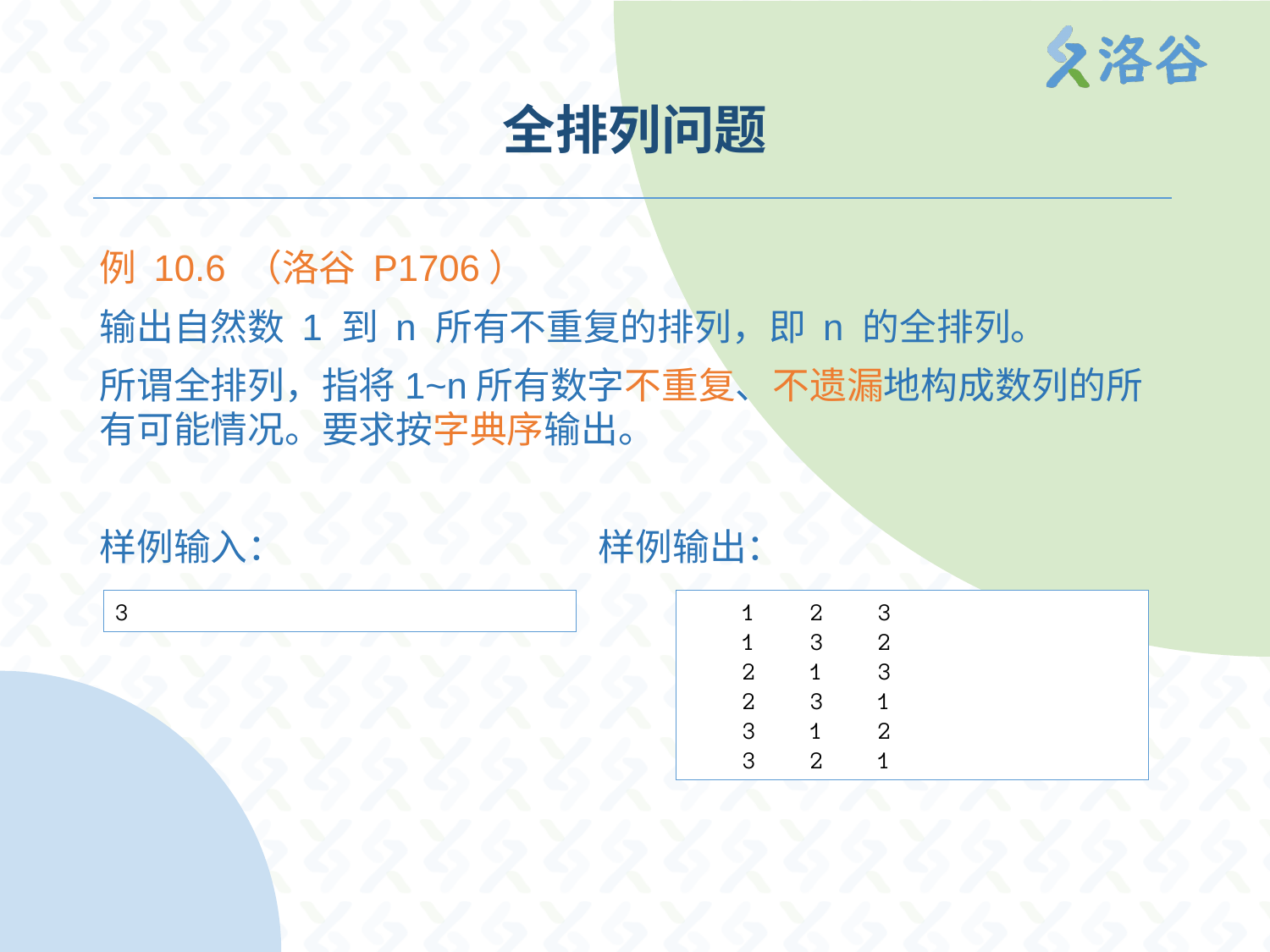

# 全排列问题
例 10.6 （洛谷 P1706）
输出自然数 1 到 n 所有不重复的排列，即 n 的全排列。
所谓全排列，指将1~n所有数字不重复、不遗漏地构成数列的所有可能情况。要求按字典序输出。

样例输入：                                      样例输出：

3
    1    2    3
    1    3    2
    2    1    3
    2    3    1
    3    1    2
    3    2    1